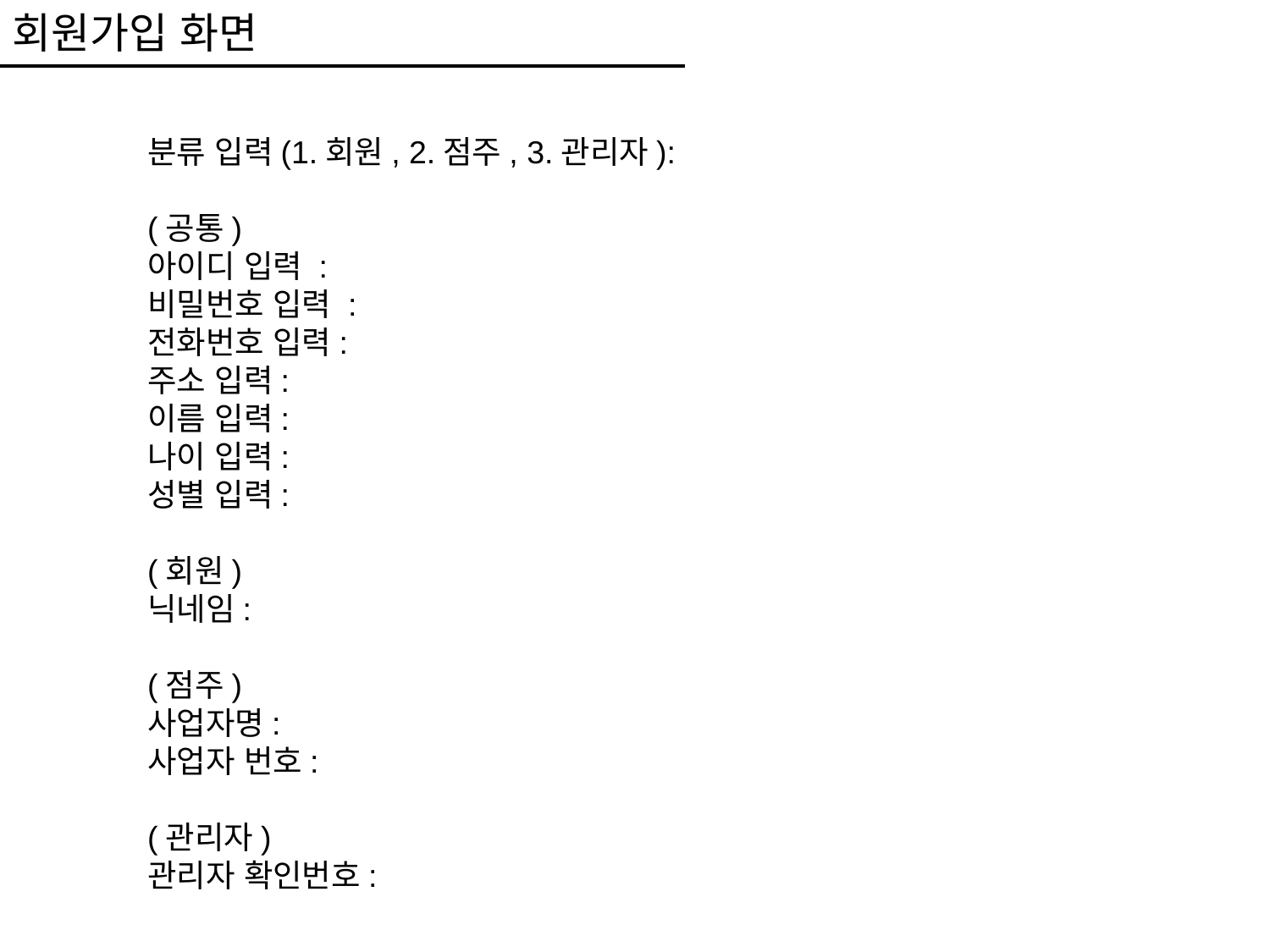

회원가입 화면
분류 입력(1.회원, 2.점주, 3.관리자):

(공통)
아이디 입력 :
비밀번호 입력 :
전화번호 입력:
주소 입력:
이름 입력:
나이 입력:
성별 입력:

(회원)
닉네임:

(점주)
사업자명:
사업자 번호:

(관리자)
관리자 확인번호: